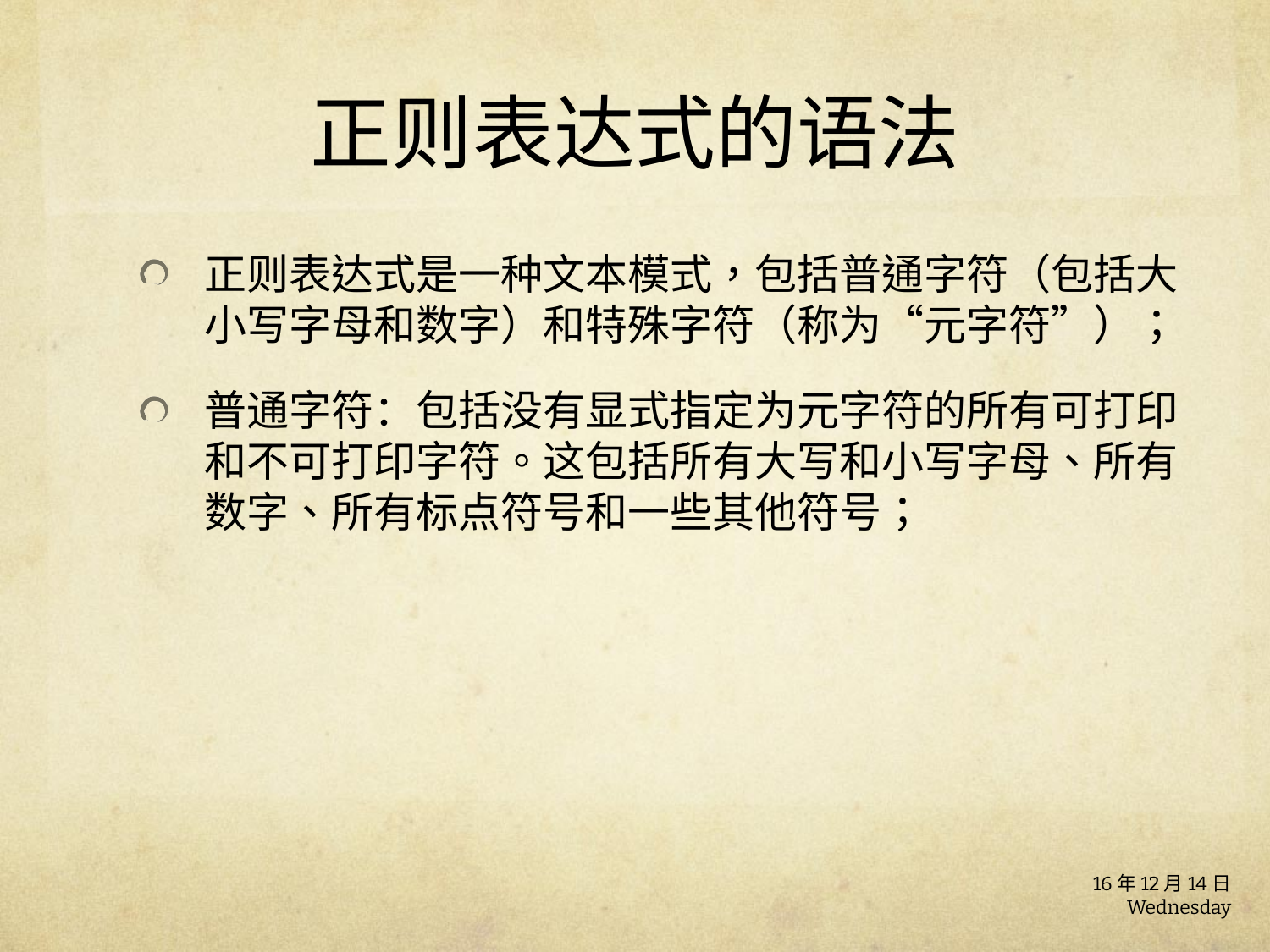

# 正则表达式的语法
正则表达式是一种文本模式，包括普通字符（包括大小写字母和数字）和特殊字符（称为“元字符”）；
普通字符：包括没有显式指定为元字符的所有可打印和不可打印字符。这包括所有大写和小写字母、所有数字、所有标点符号和一些其他符号；
16年12月14日 Wednesday